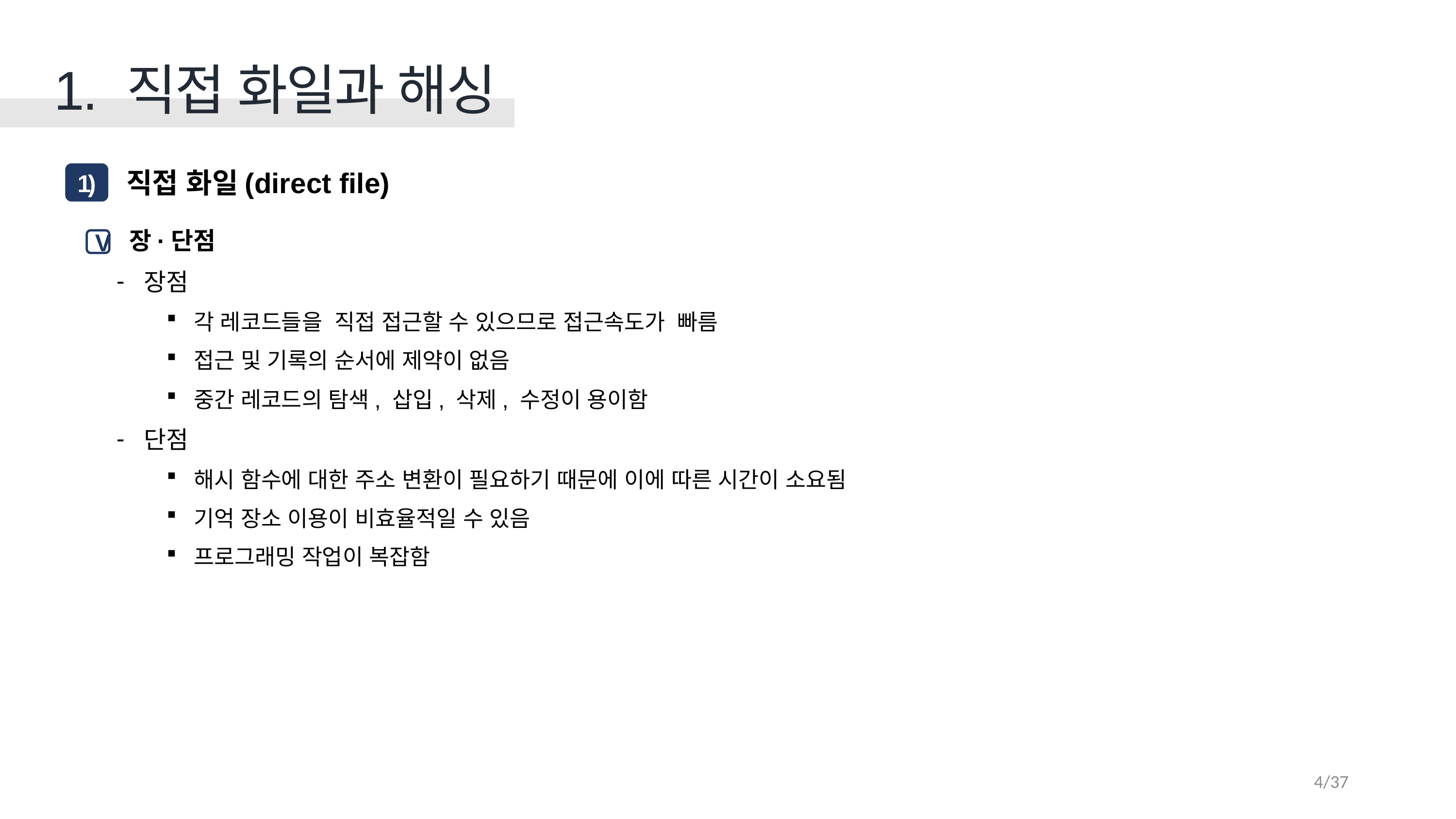

1. 직접 화일과 해싱

 직접 화일(direct file)
1)
 장·단점

장점

각 레코드들을  직접 접근할 수 있으므로 접근속도가  빠름

접근 및 기록의 순서에 제약이 없음

중간 레코드의 탐색, 삽입, 삭제, 수정이 용이함

단점

해시 함수에 대한 주소 변환이 필요하기 때문에 이에 따른 시간이 소요됨

기억 장소 이용이 비효율적일 수 있음

프로그래밍 작업이 복잡함

V
4/37